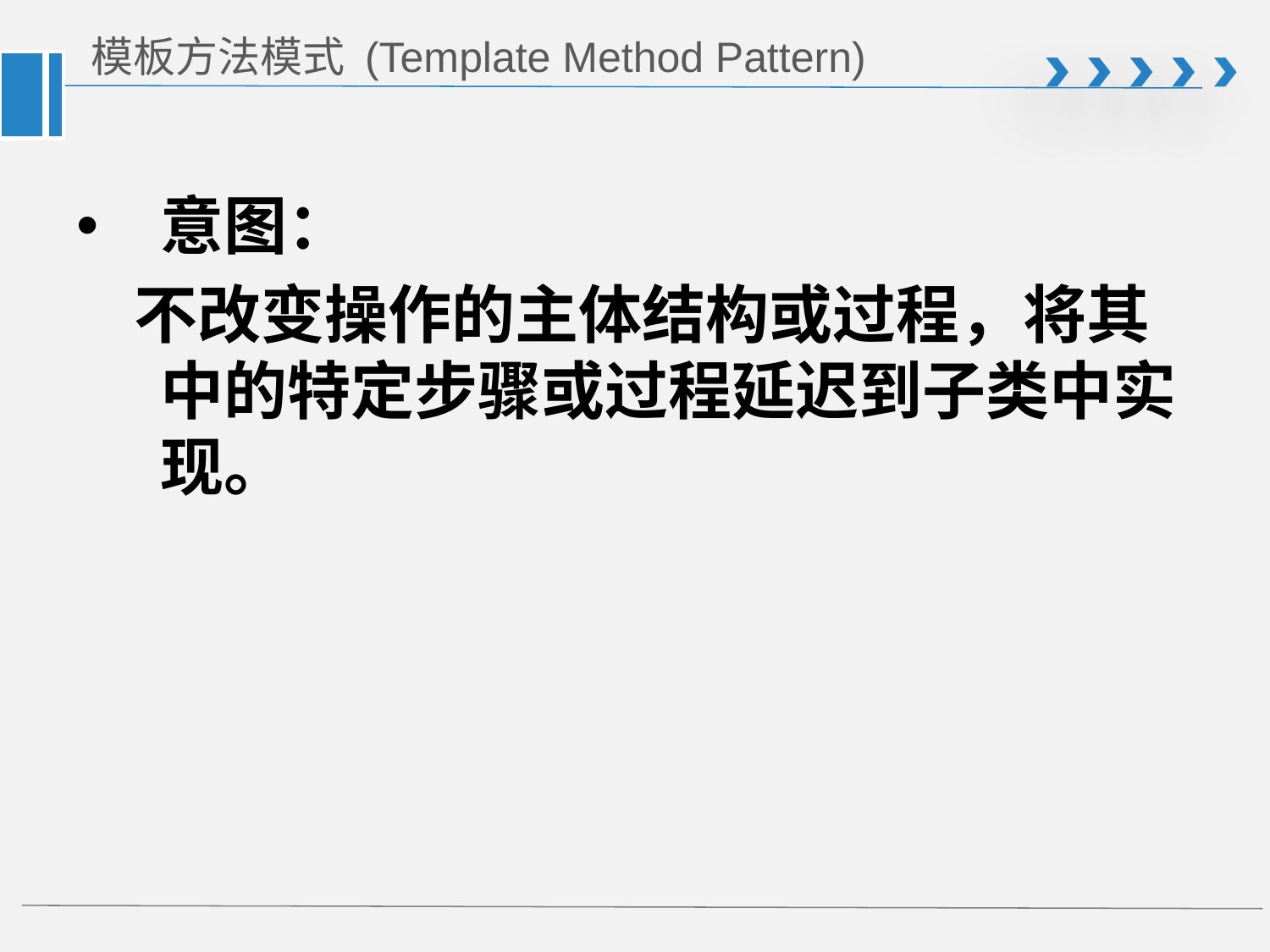

# 模板方法模式 (Template Method Pattern)
意图：
   不改变操作的主体结构或过程，将其中的特定步骤或过程延迟到子类中实现。